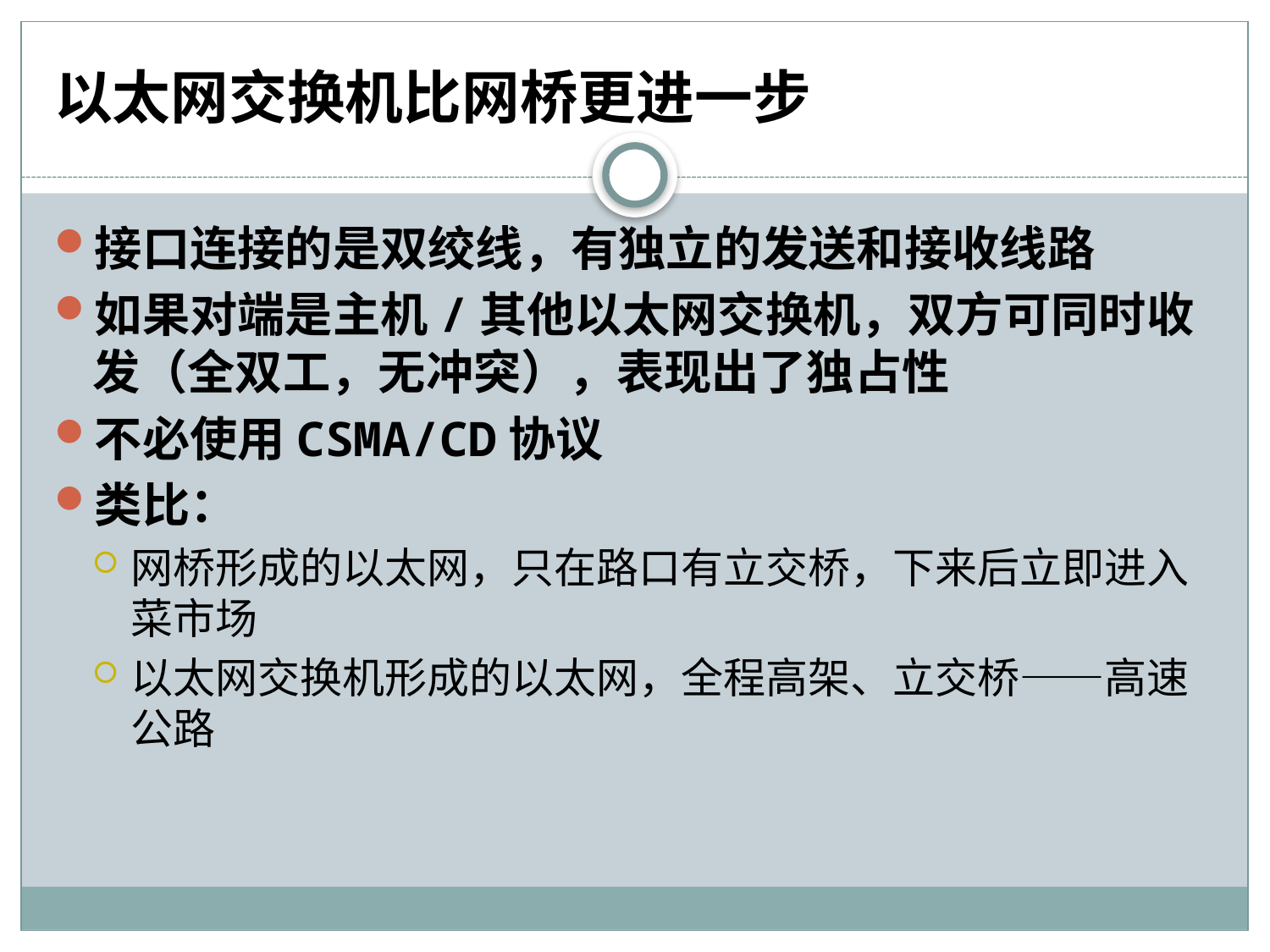

# 以太网交换机比网桥更进一步
接口连接的是双绞线，有独立的发送和接收线路
如果对端是主机/其他以太网交换机，双方可同时收发（全双工，无冲突），表现出了独占性
不必使用CSMA/CD协议
类比：
网桥形成的以太网，只在路口有立交桥，下来后立即进入菜市场
以太网交换机形成的以太网，全程高架、立交桥——高速公路